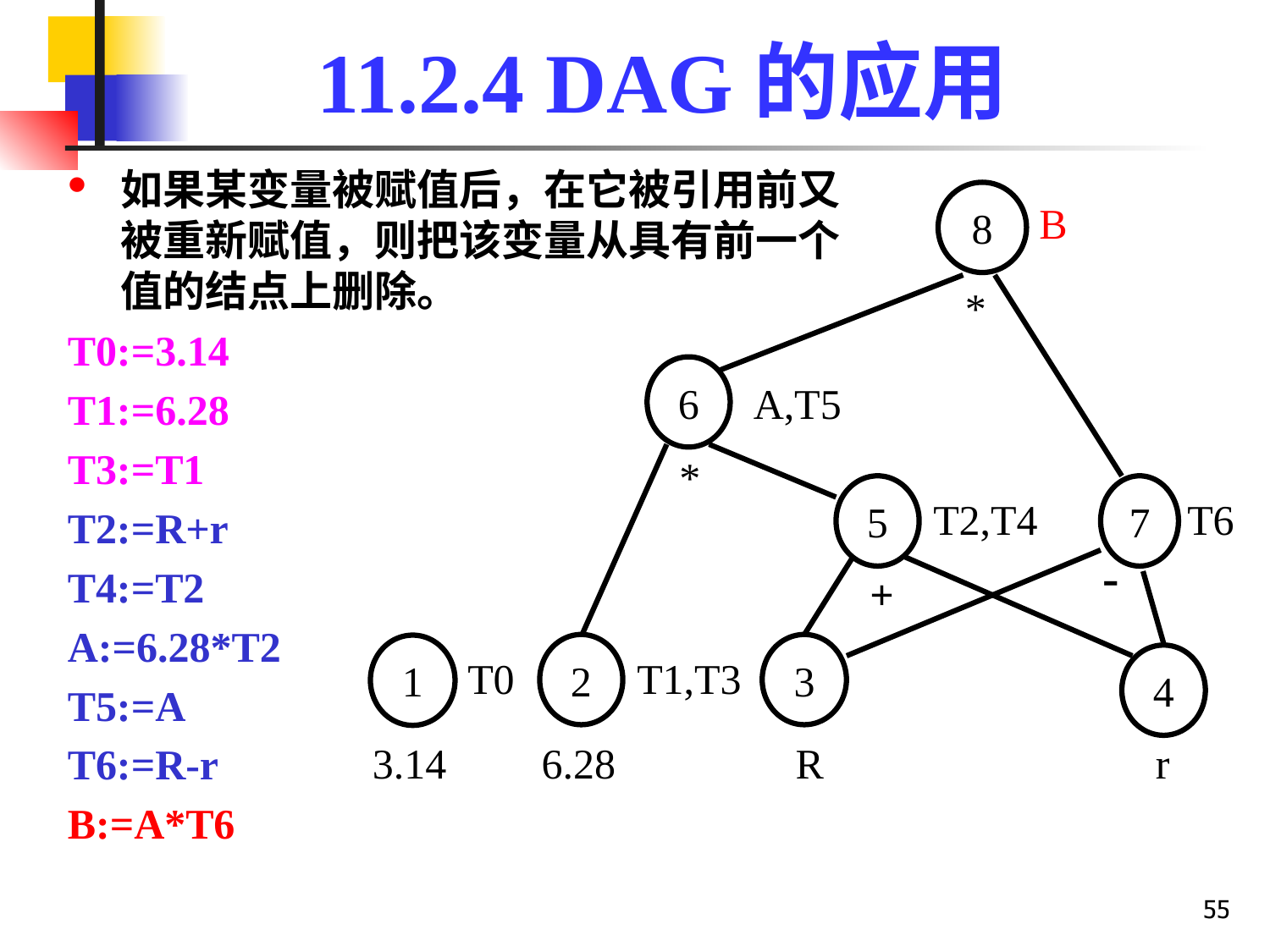

# 11.2.4 DAG的应用
如果某变量被赋值后，在它被引用前又被重新赋值，则把该变量从具有前一个值的结点上删除。
T0:=3.14
T1:=6.28
T3:=T1
T2:=R+r
T4:=T2
A:=6.28*T2
T5:=A
T6:=R-r
B:=A*T6
8
B

*

6
A,T5

*

5
7
T2,T4
T6
-

+

2
3
1
T0
T1,T3
4
3.14
6.28
R
r
55